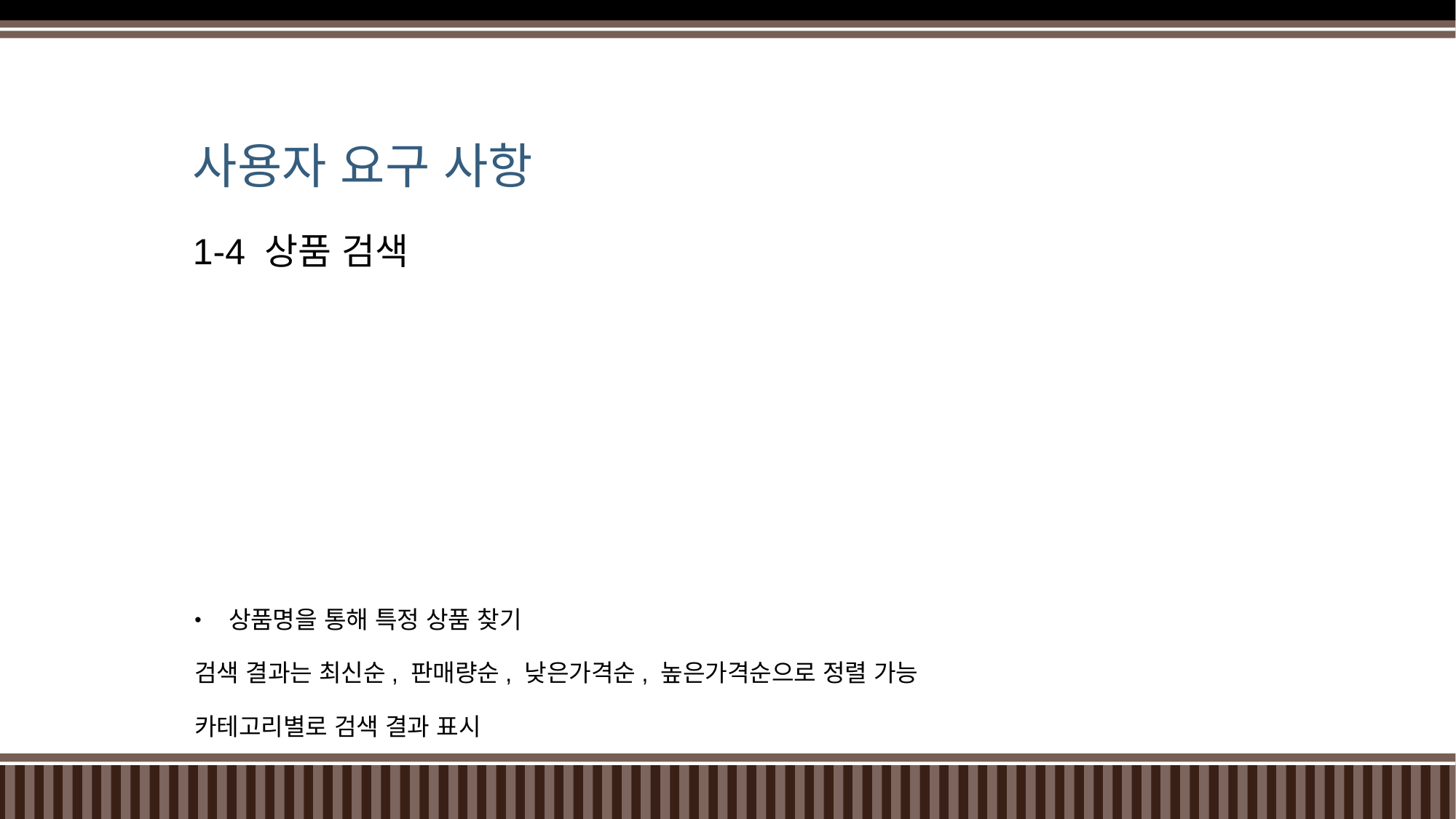

# 사용자 요구 사항
1-4 상품 검색
상품명을 통해 특정 상품 찾기
검색 결과는 최신순, 판매량순, 낮은가격순, 높은가격순으로 정렬 가능
카테고리별로 검색 결과 표시